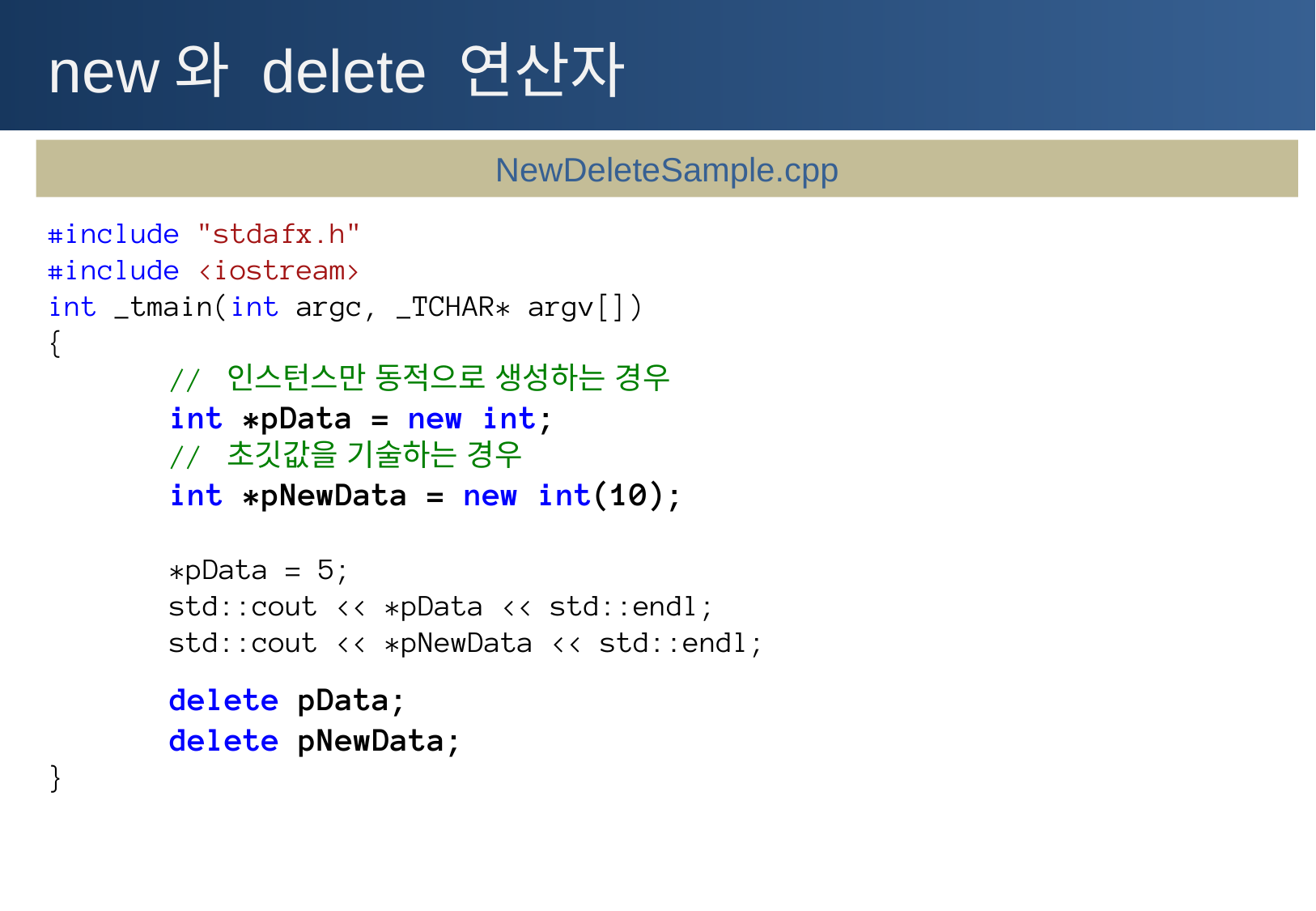

# new와 delete 연산자
NewDeleteSample.cpp
#include "stdafx.h"
#include <iostream>
int _tmain(int argc, _TCHAR* argv[])
{
	// 인스턴스만 동적으로 생성하는 경우
	int *pData = new int;
	// 초깃값을 기술하는 경우
	int *pNewData = new int(10);

	*pData = 5;
	std::cout << *pData << std::endl;
	std::cout << *pNewData << std::endl;

	delete pData;
	delete pNewData;
}